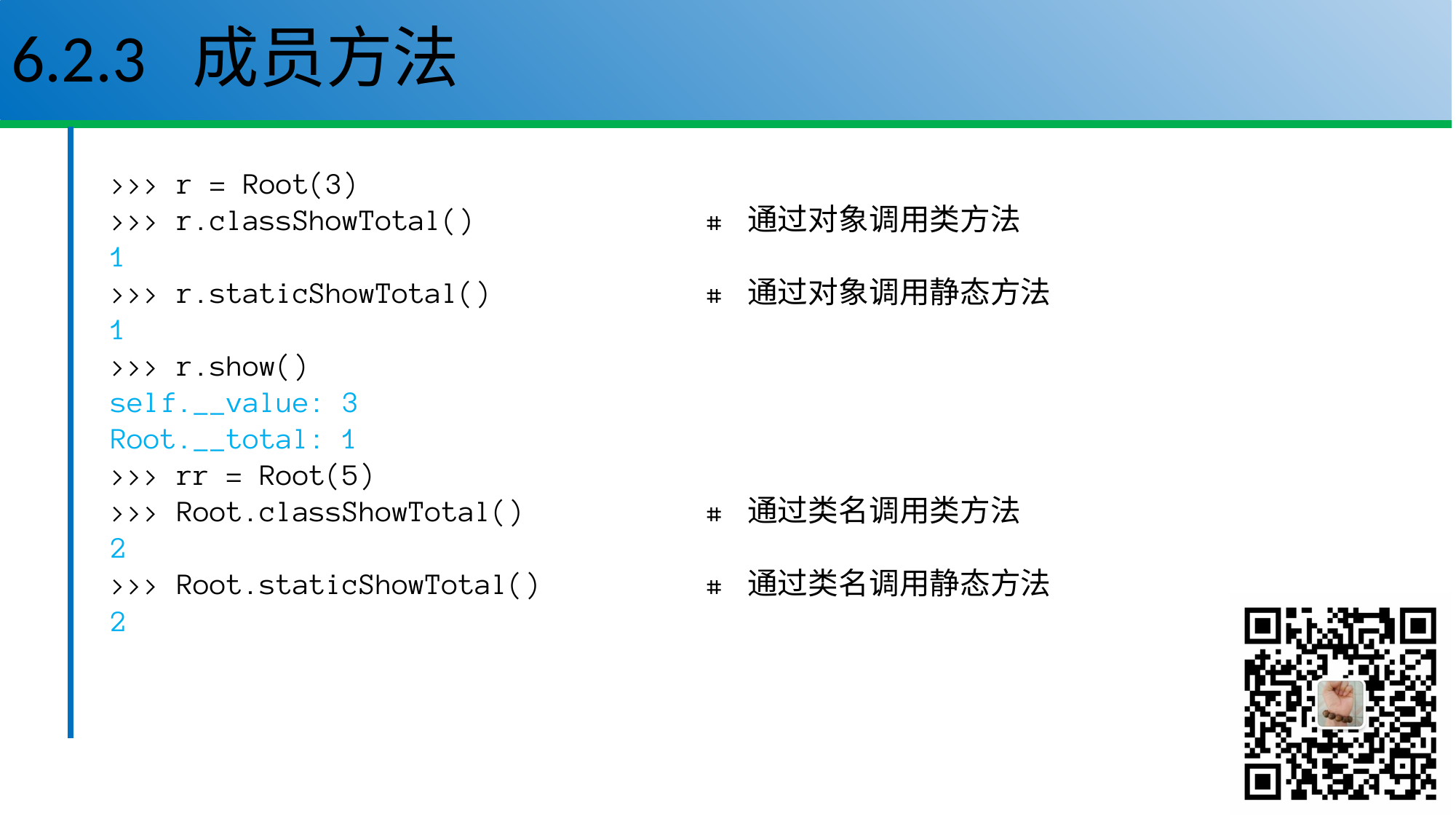

# 6.2.3  成员方法
>>> r = Root(3)
>>> r.classShowTotal()              # 通过对象调用类方法
1
>>> r.staticShowTotal()             # 通过对象调用静态方法
1
>>> r.show()
self.__value: 3
Root.__total: 1
>>> rr = Root(5)
>>> Root.classShowTotal()           # 通过类名调用类方法
2
>>> Root.staticShowTotal()          # 通过类名调用静态方法
2
16